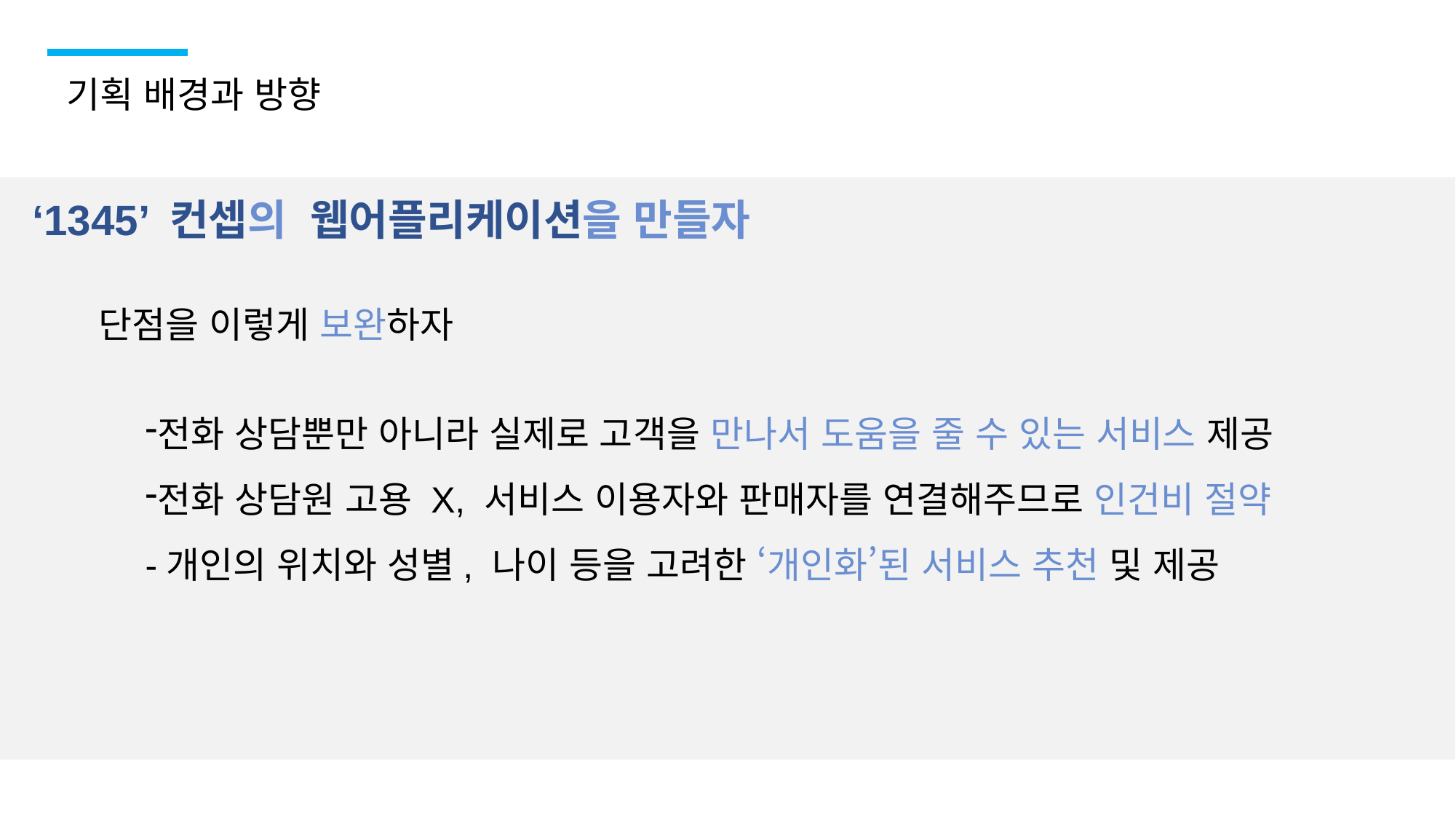

기획 배경과 방향

‘1345’ 컨셉의  웹어플리케이션을 만들자

단점을 이렇게 보완하자
전화 상담뿐만 아니라 실제로 고객을 만나서 도움을 줄 수 있는 서비스 제공
전화 상담원 고용 X, 서비스 이용자와 판매자를 연결해주므로 인건비 절약
-개인의 위치와 성별, 나이 등을 고려한 ‘개인화’된 서비스 추천 및 제공